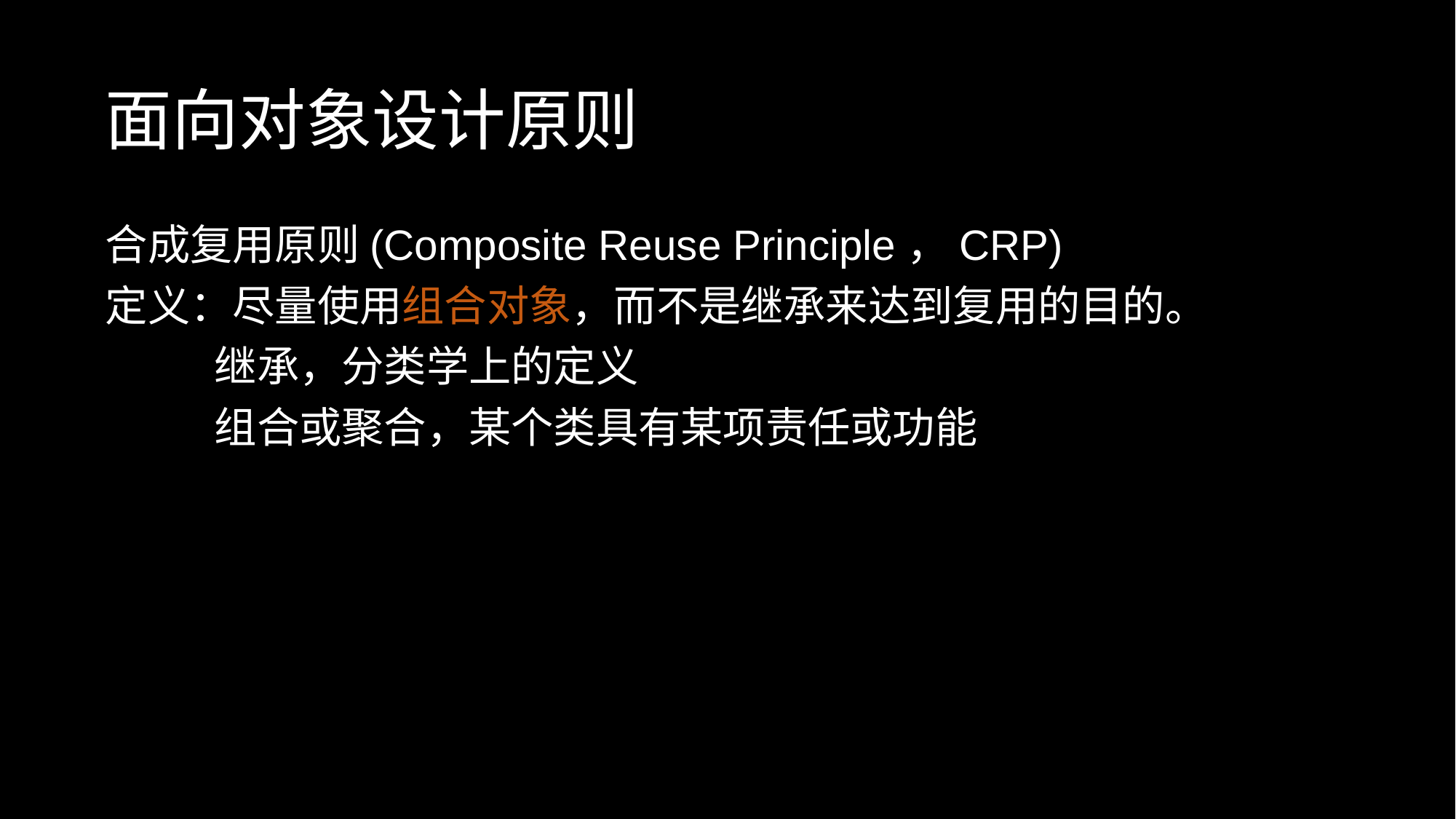

# 面向对象设计原则
合成复用原则(Composite Reuse Principle，CRP)
定义：尽量使用组合对象，而不是继承来达到复用的目的。
	继承，分类学上的定义
	组合或聚合，某个类具有某项责任或功能